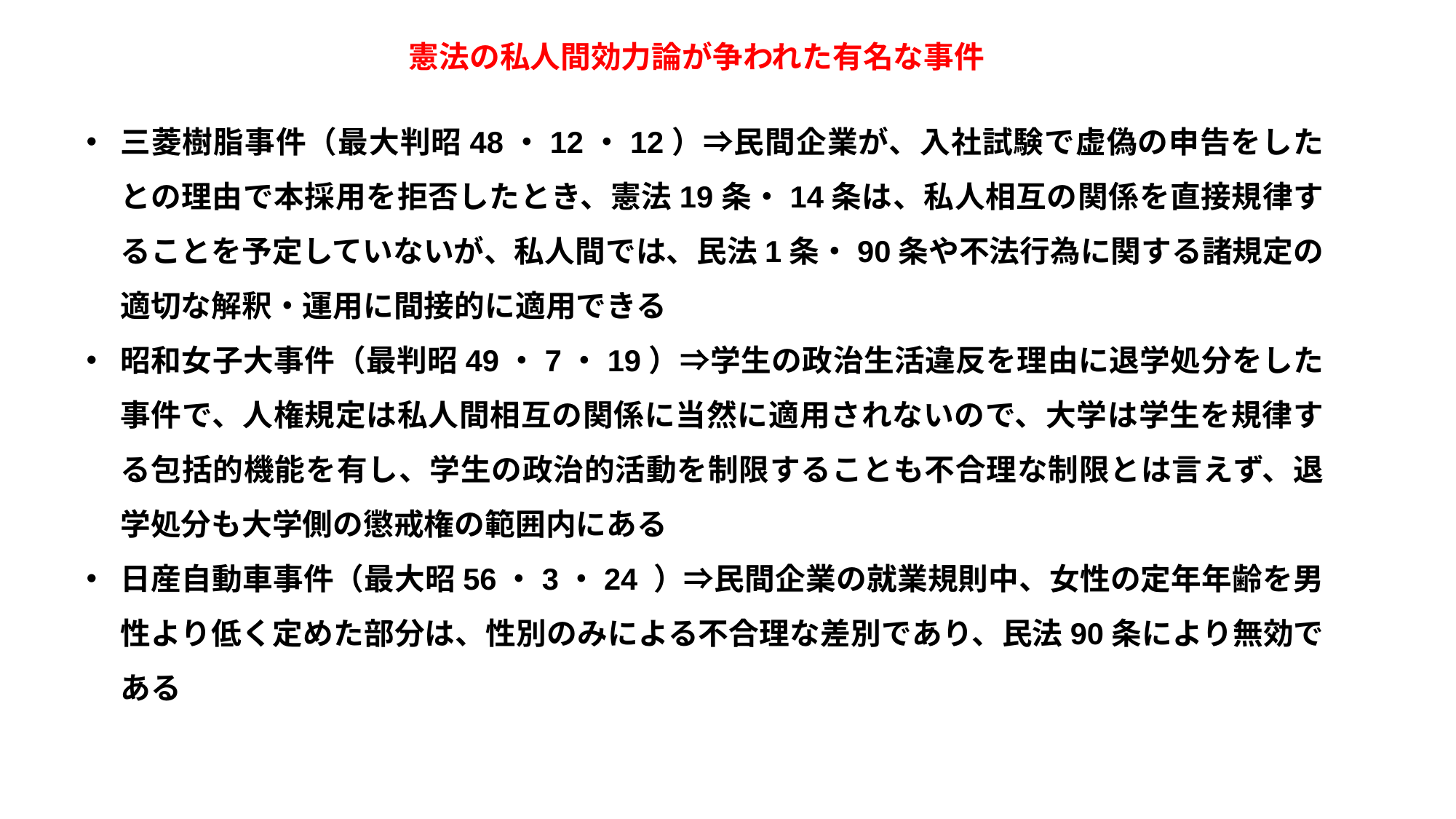

憲法の私人間効力論が争われた有名な事件
三菱樹脂事件（最大判昭48・12・12）⇒民間企業が、入社試験で虚偽の申告をしたとの理由で本採用を拒否したとき、憲法19条・14条は、私人相互の関係を直接規律することを予定していないが、私人間では、民法1条・90条や不法行為に関する諸規定の適切な解釈・運用に間接的に適用できる
昭和女子大事件（最判昭49・7・19）⇒学生の政治生活違反を理由に退学処分をした事件で、人権規定は私人間相互の関係に当然に適用されないので、大学は学生を規律する包括的機能を有し、学生の政治的活動を制限することも不合理な制限とは言えず、退学処分も大学側の懲戒権の範囲内にある
日産自動車事件（最大昭56・3・24 ）⇒民間企業の就業規則中、女性の定年年齢を男性より低く定めた部分は、性別のみによる不合理な差別であり、民法90条により無効である